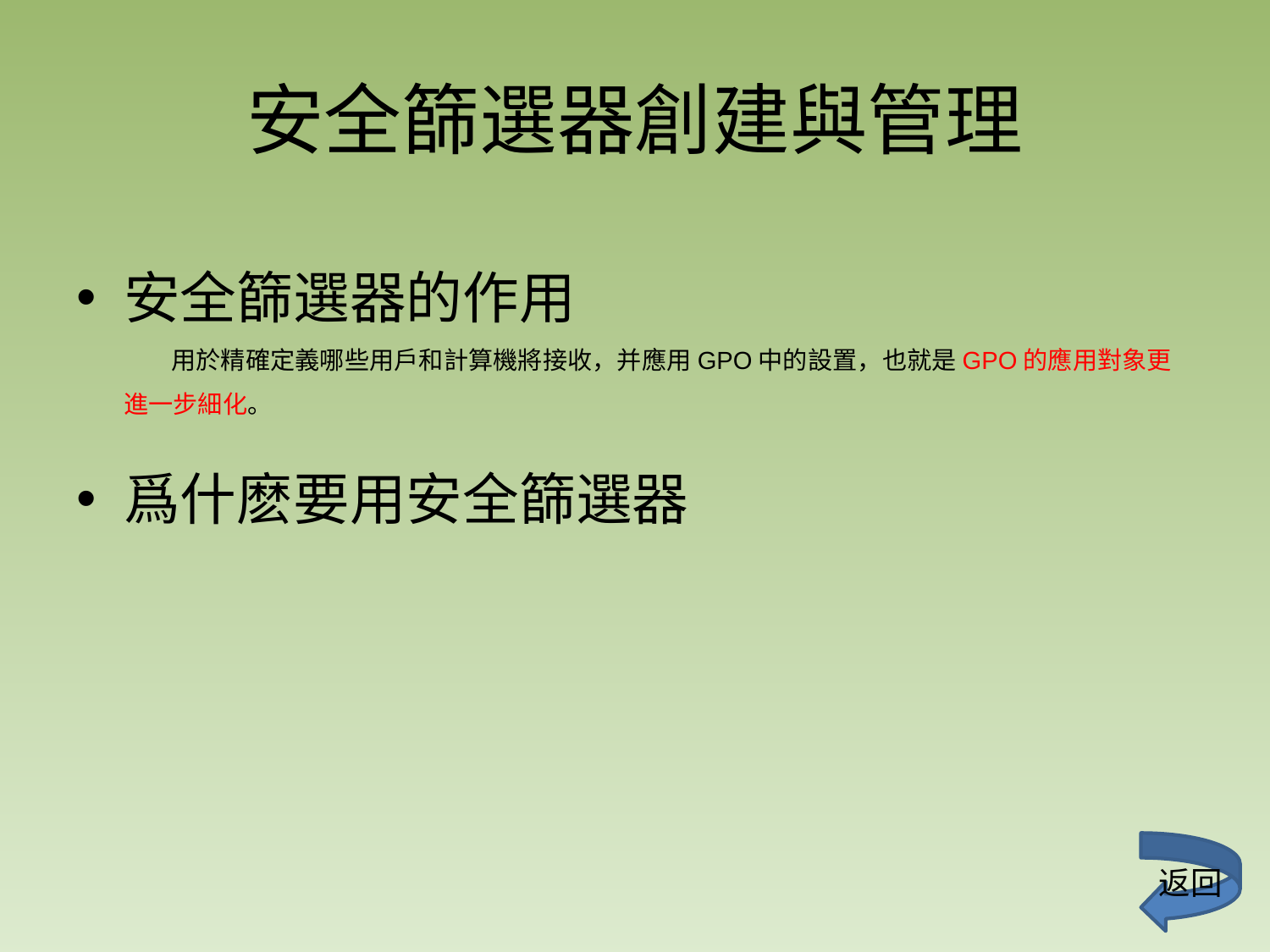

# 安全篩選器創建與管理
安全篩選器的作用
用於精確定義哪些用戶和計算機將接收，并應用GPO中的設置，也就是GPO的應用對象更進一步細化。
爲什麽要用安全篩選器
返回